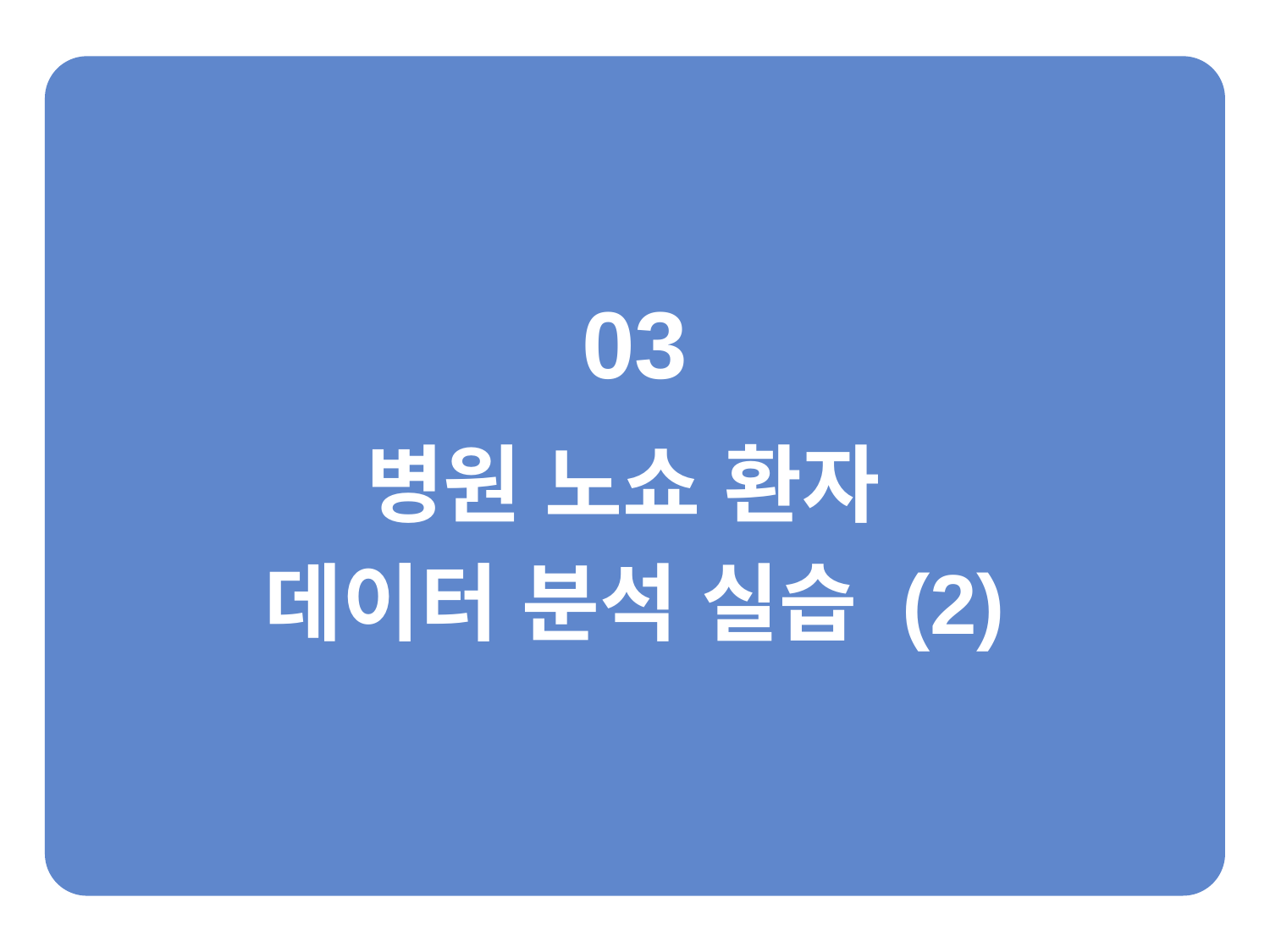

03
병원 노쇼 환자
데이터 분석 실습 (2)